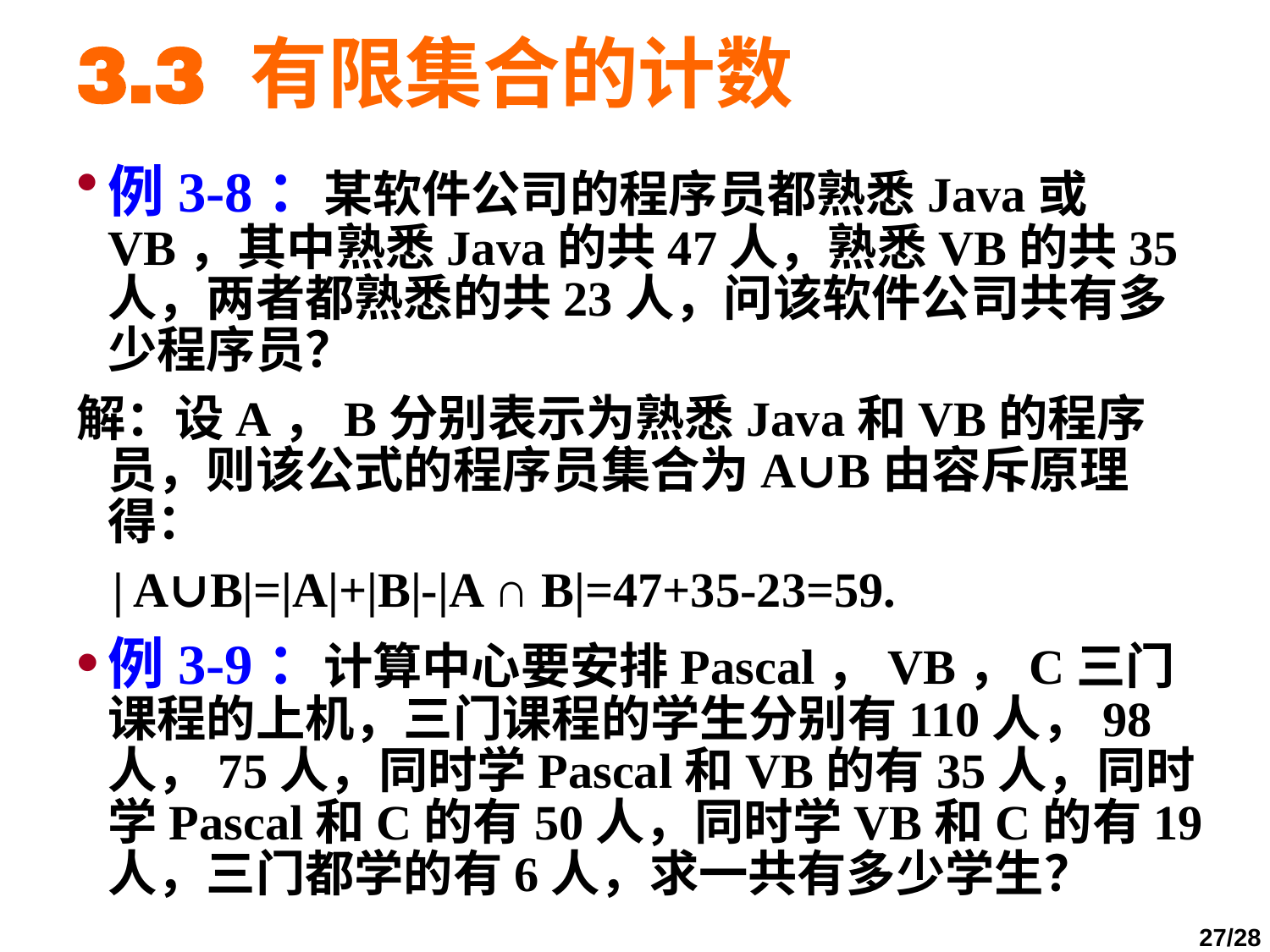

# 3.3 有限集合的计数
例3-8：某软件公司的程序员都熟悉Java或VB，其中熟悉Java的共47人，熟悉VB的共35人，两者都熟悉的共23人，问该软件公司共有多少程序员？
解：设A，B分别表示为熟悉Java和VB的程序员，则该公式的程序员集合为A∪B由容斥原理得：
   | A∪B|=|A|+|B|-|A ∩ B|=47+35-23=59.
例3-9：计算中心要安排Pascal，VB，C三门课程的上机，三门课程的学生分别有110人，98人，75人，同时学Pascal和VB的有35人，同时学Pascal和C的有50人，同时学VB和C的有19人，三门都学的有6人，求一共有多少学生？